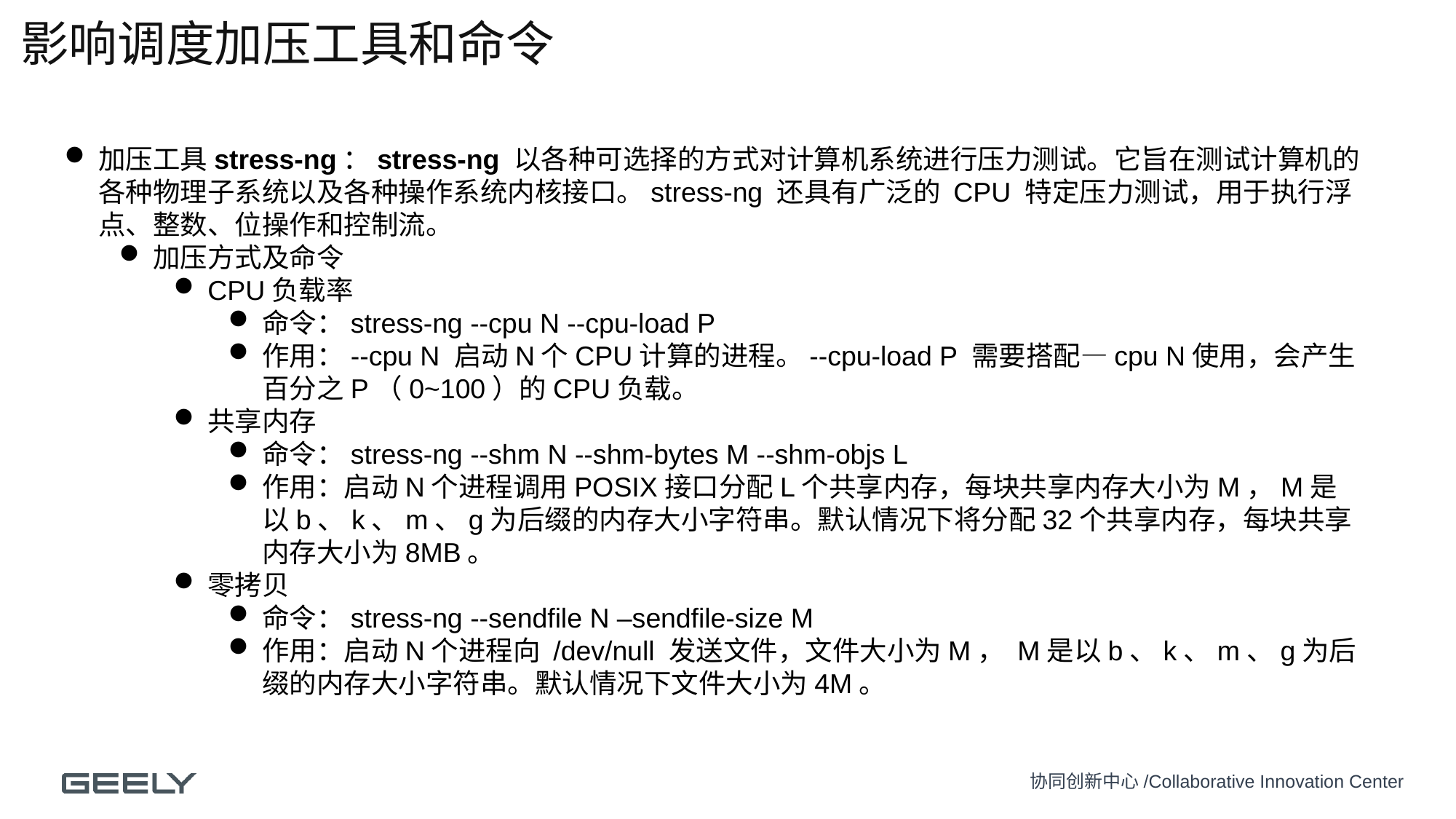

影响调度加压工具和命令
加压工具stress-ng：stress-ng 以各种可选择的方式对计算机系统进行压力测试。它旨在测试计算机的各种物理子系统以及各种操作系统内核接口。stress-ng 还具有广泛的 CPU 特定压力测试，用于执行浮点、整数、位操作和控制流。
加压方式及命令
CPU负载率
命令：stress-ng --cpu N --cpu-load P
作用：--cpu N 启动N个CPU计算的进程。--cpu-load P 需要搭配—cpu N使用，会产生百分之P（0~100）的CPU负载。
共享内存
命令：stress-ng --shm N --shm-bytes M --shm-objs L
作用：启动N个进程调用POSIX接口分配L个共享内存，每块共享内存大小为M，M是以b、k、m、g为后缀的内存大小字符串。默认情况下将分配32个共享内存，每块共享内存大小为8MB。
零拷贝
命令：stress-ng --sendfile N –sendfile-size M
作用：启动N个进程向 /dev/null 发送文件，文件大小为M， M是以b、k、m、g为后缀的内存大小字符串。默认情况下文件大小为4M。